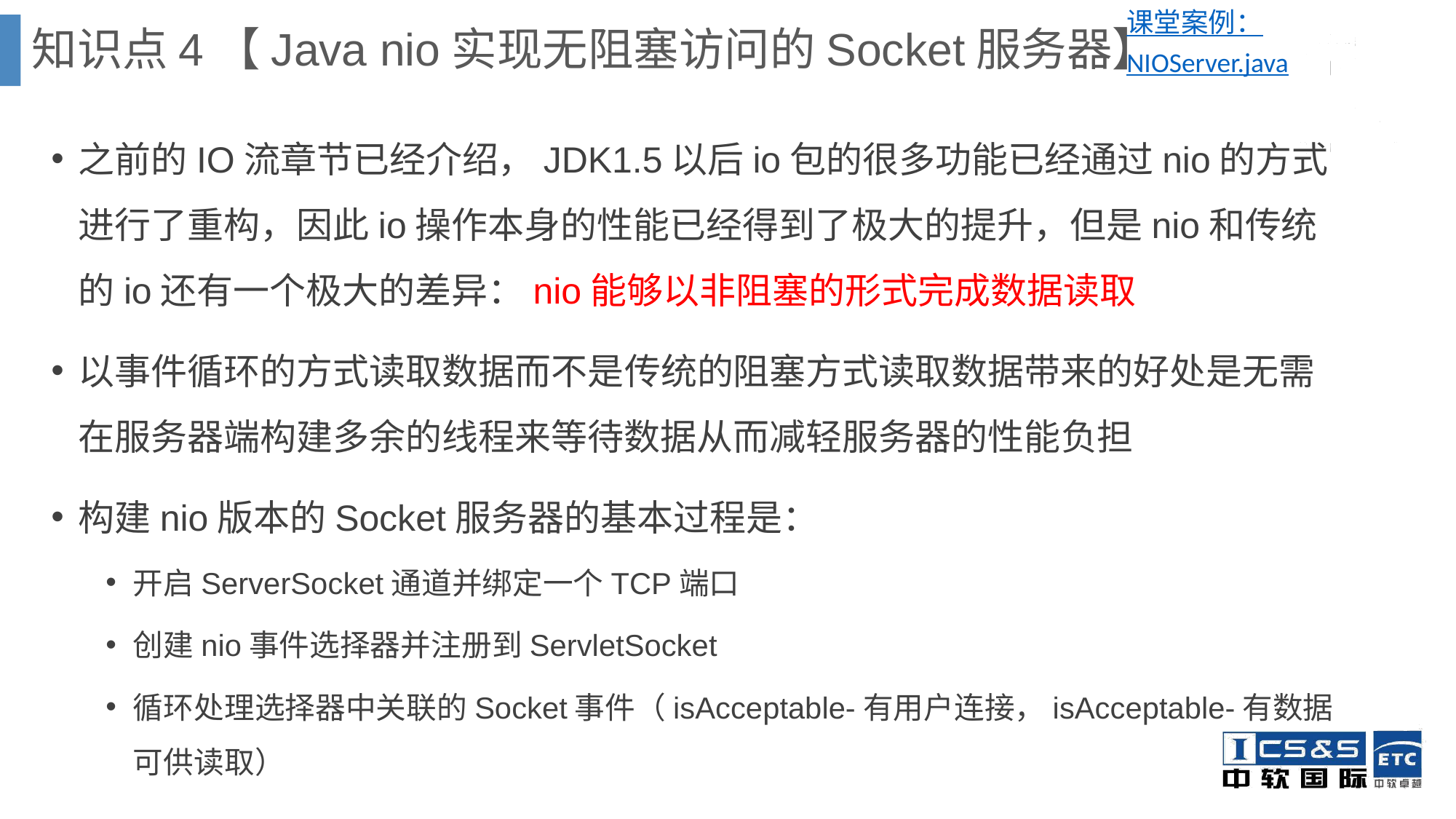

课堂案例：NIOServer.java
知识点4【Java nio实现无阻塞访问的Socket服务器】
之前的IO流章节已经介绍，JDK1.5以后io包的很多功能已经通过nio的方式进行了重构，因此io操作本身的性能已经得到了极大的提升，但是nio和传统的io还有一个极大的差异：nio能够以非阻塞的形式完成数据读取
以事件循环的方式读取数据而不是传统的阻塞方式读取数据带来的好处是无需在服务器端构建多余的线程来等待数据从而减轻服务器的性能负担
构建nio版本的Socket服务器的基本过程是：
开启ServerSocket通道并绑定一个TCP端口
创建nio事件选择器并注册到ServletSocket
循环处理选择器中关联的Socket事件（isAcceptable-有用户连接，isAcceptable-有数据可供读取）